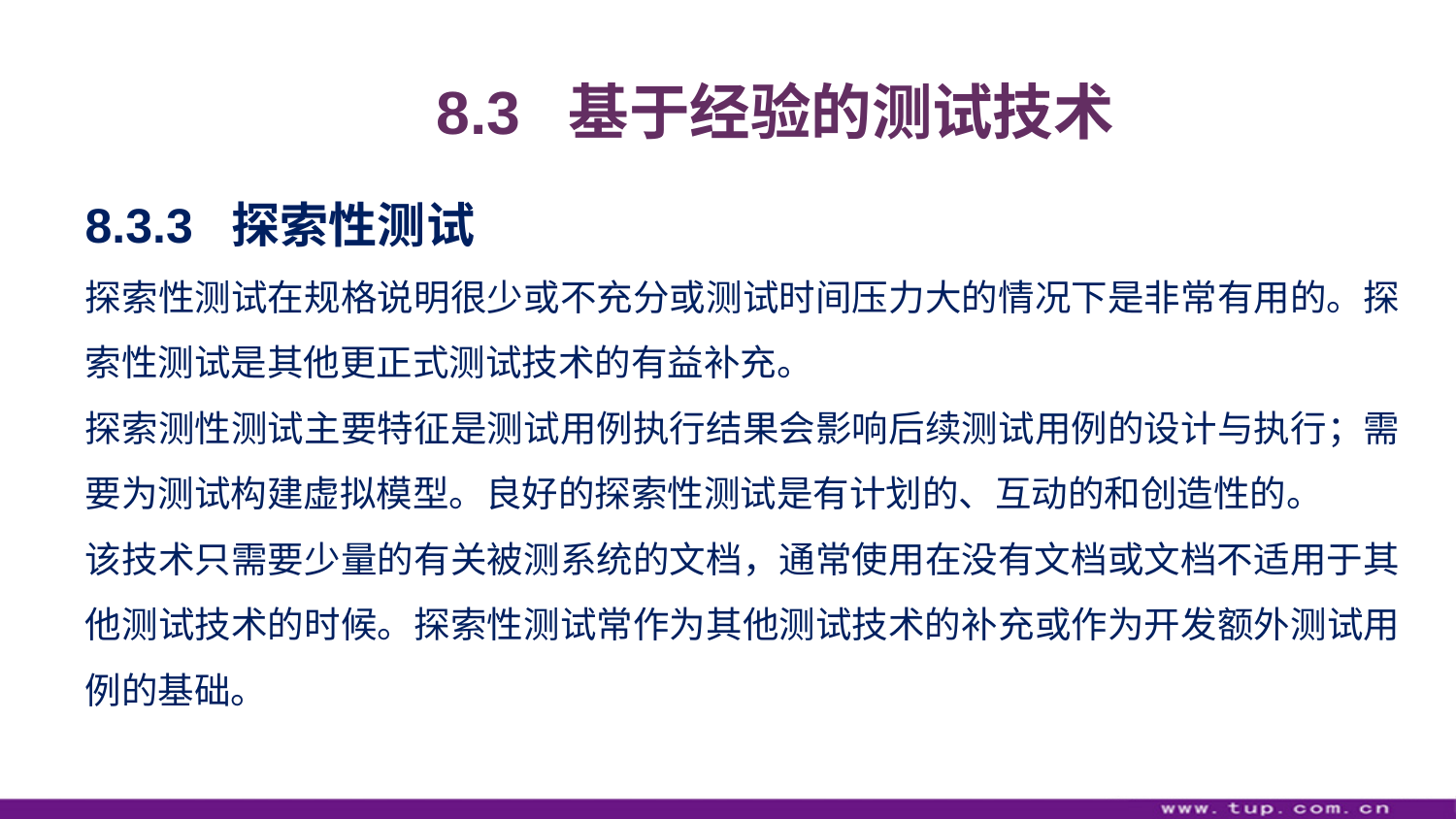

8.3  基于经验的测试技术

8.3.3  探索性测试
探索性测试在规格说明很少或不充分或测试时间压力大的情况下是非常有用的。探索性测试是其他更正式测试技术的有益补充。
探索测性测试主要特征是测试用例执行结果会影响后续测试用例的设计与执行；需要为测试构建虚拟模型。良好的探索性测试是有计划的、互动的和创造性的。
该技术只需要少量的有关被测系统的文档，通常使用在没有文档或文档不适用于其他测试技术的时候。探索性测试常作为其他测试技术的补充或作为开发额外测试用例的基础。